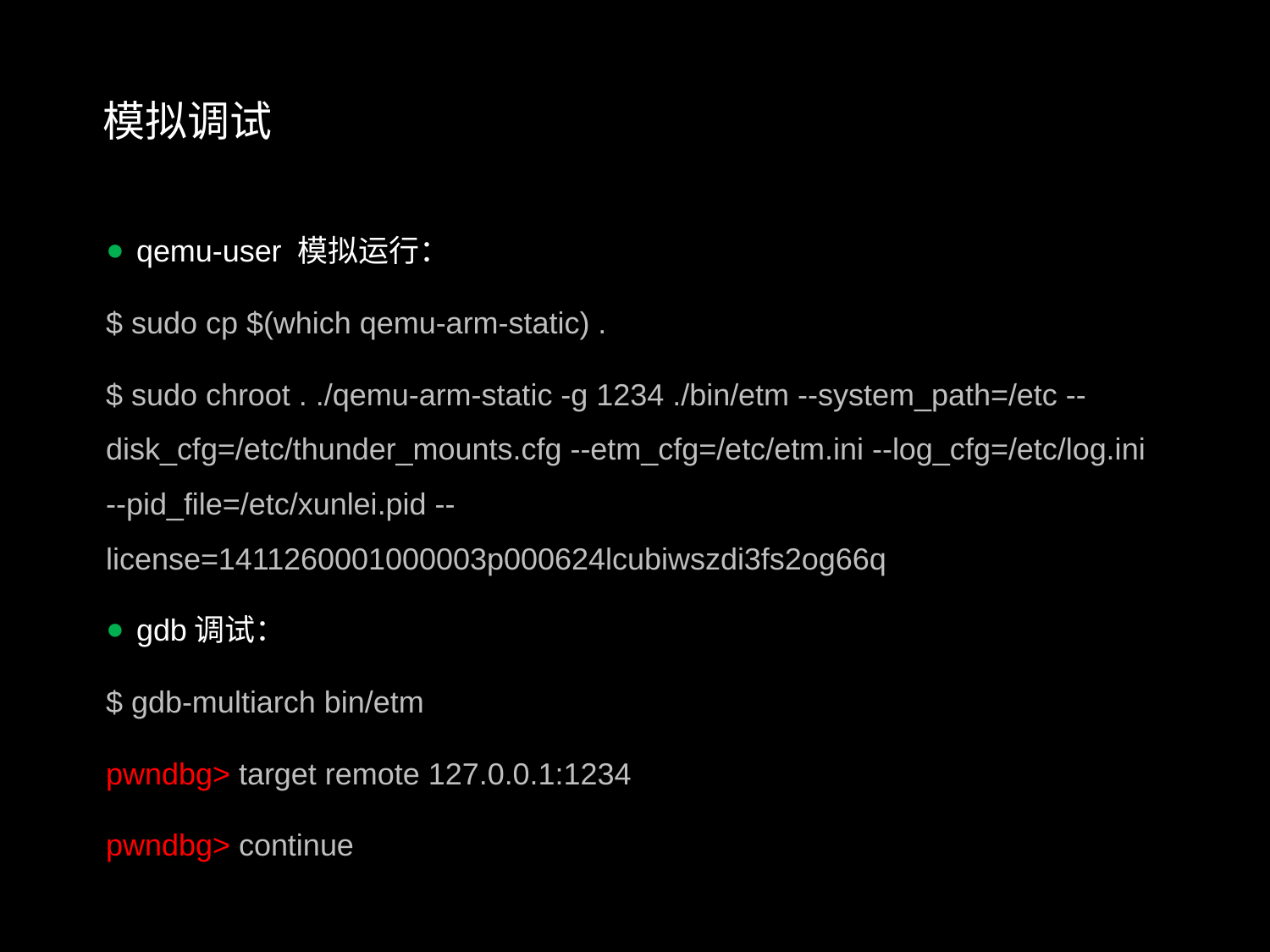

模拟调试
qemu-user 模拟运行：
$ sudo cp $(which qemu-arm-static) .
$ sudo chroot . ./qemu-arm-static -g 1234 ./bin/etm --system_path=/etc --disk_cfg=/etc/thunder_mounts.cfg --etm_cfg=/etc/etm.ini --log_cfg=/etc/log.ini --pid_file=/etc/xunlei.pid --license=1411260001000003p000624lcubiwszdi3fs2og66q
gdb调试：
$ gdb-multiarch bin/etm
pwndbg> target remote 127.0.0.1:1234
pwndbg> continue